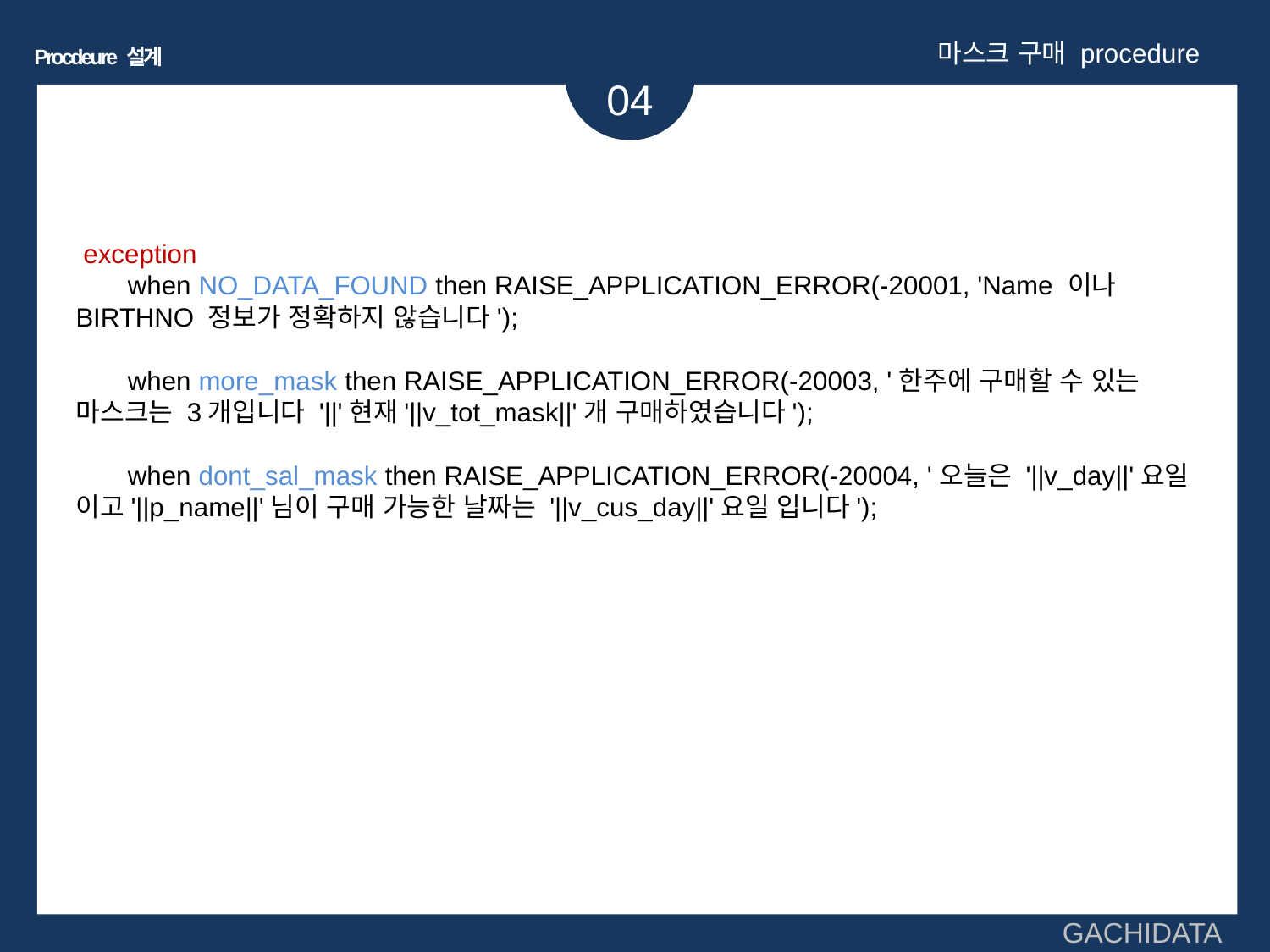

마스크 구매 procedure
Procdeure 설계
04

 exception
       when NO_DATA_FOUND then RAISE_APPLICATION_ERROR(-20001, 'Name 이나 BIRTHNO 정보가 정확하지 않습니다');

       when more_mask then RAISE_APPLICATION_ERROR(-20003, '한주에 구매할 수 있는 마스크는 3개입니다 '||'현재'||v_tot_mask||'개 구매하였습니다');

       when dont_sal_mask then RAISE_APPLICATION_ERROR(-20004, '오늘은 '||v_day||'요일 이고'||p_name||'님이 구매 가능한 날짜는 '||v_cus_day||'요일 입니다');
GACHIDATA